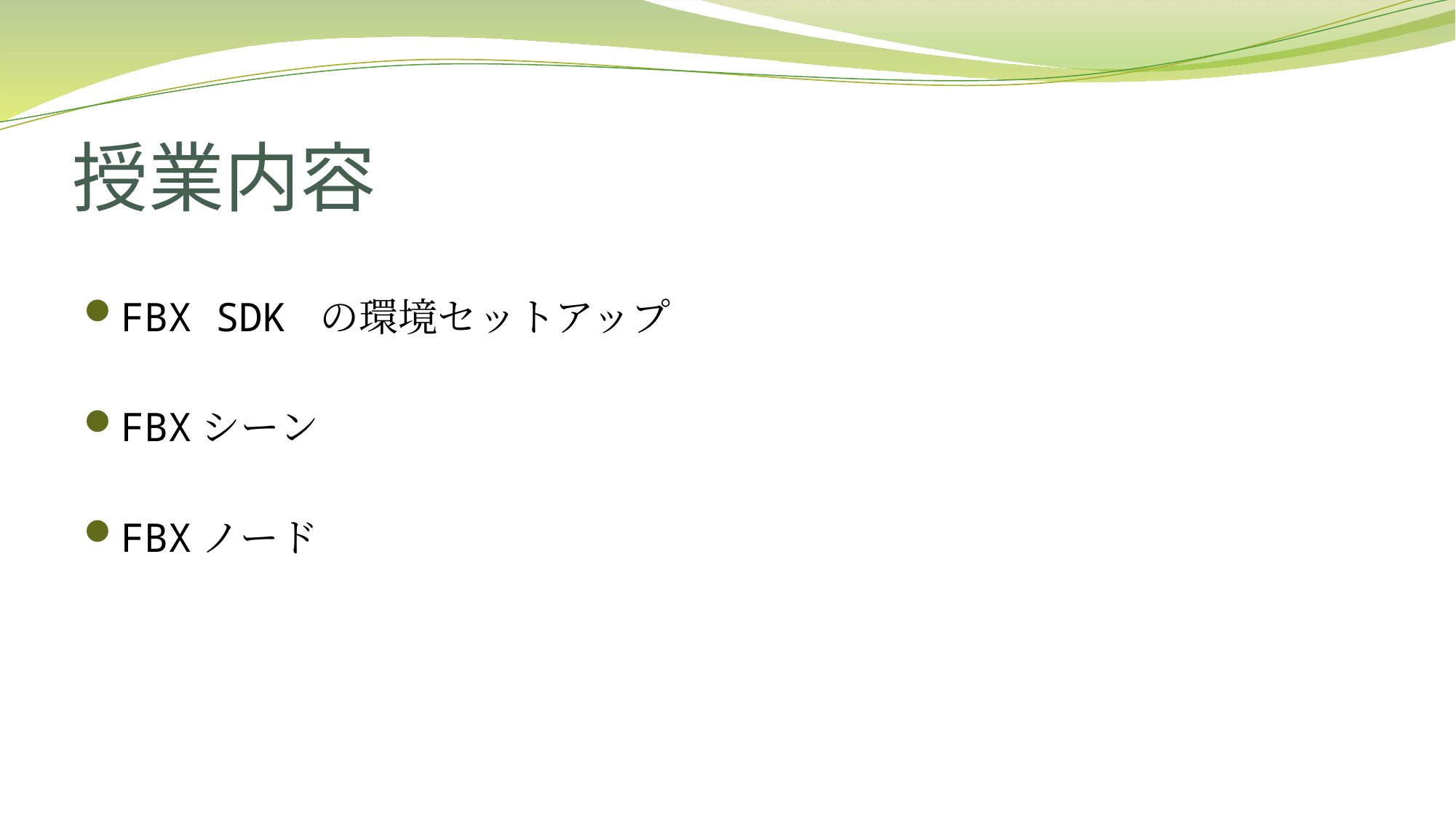

# 授業内容

FBX SDK の環境セットアップ

FBXシーン

FBXノード